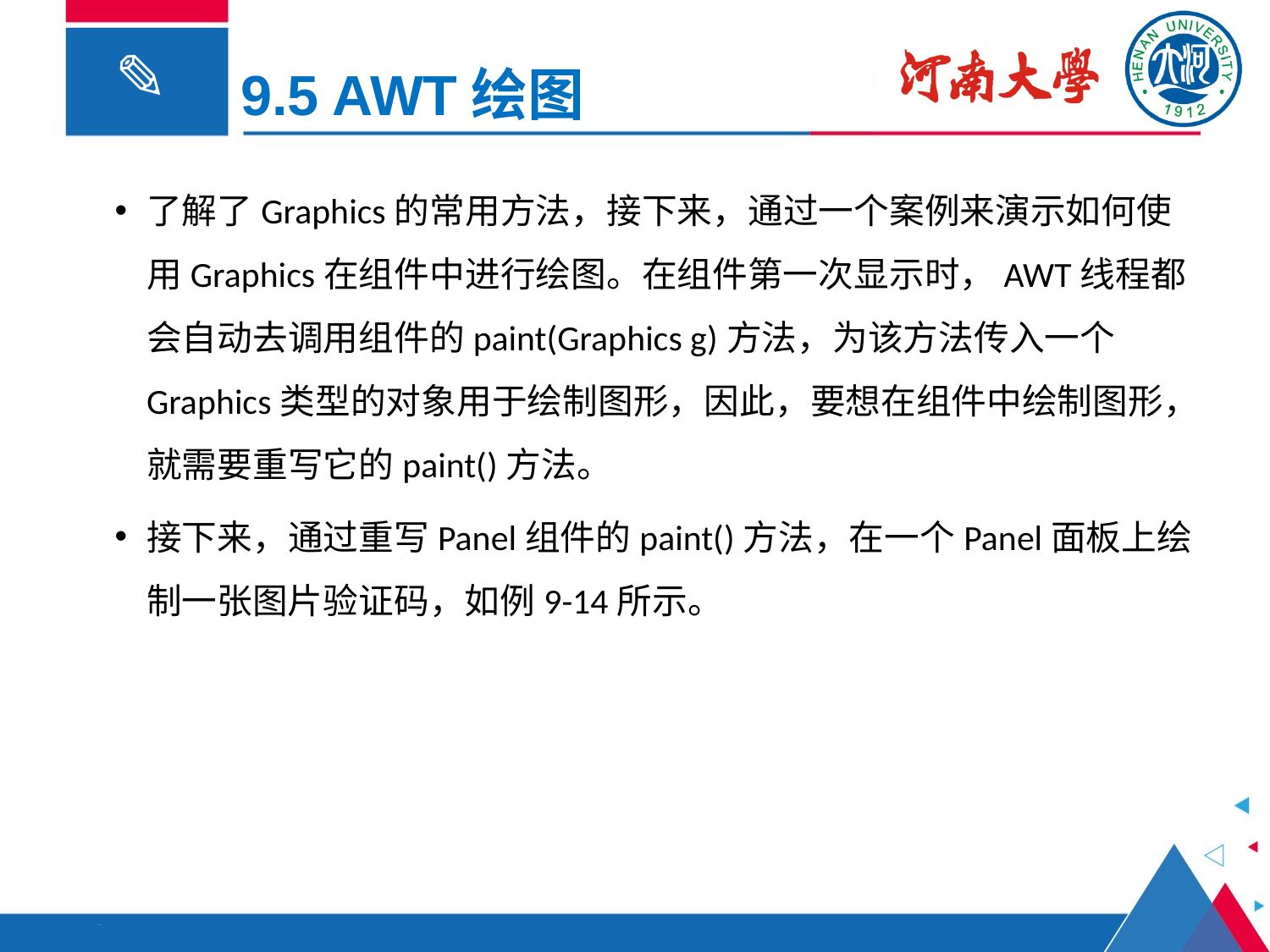

9.5 AWT绘图
了解了Graphics的常用方法，接下来，通过一个案例来演示如何使用Graphics在组件中进行绘图。在组件第一次显示时，AWT线程都会自动去调用组件的paint(Graphics g)方法，为该方法传入一个Graphics类型的对象用于绘制图形，因此，要想在组件中绘制图形，就需要重写它的paint()方法。
接下来，通过重写Panel组件的paint()方法，在一个Panel面板上绘制一张图片验证码，如例9-14所示。